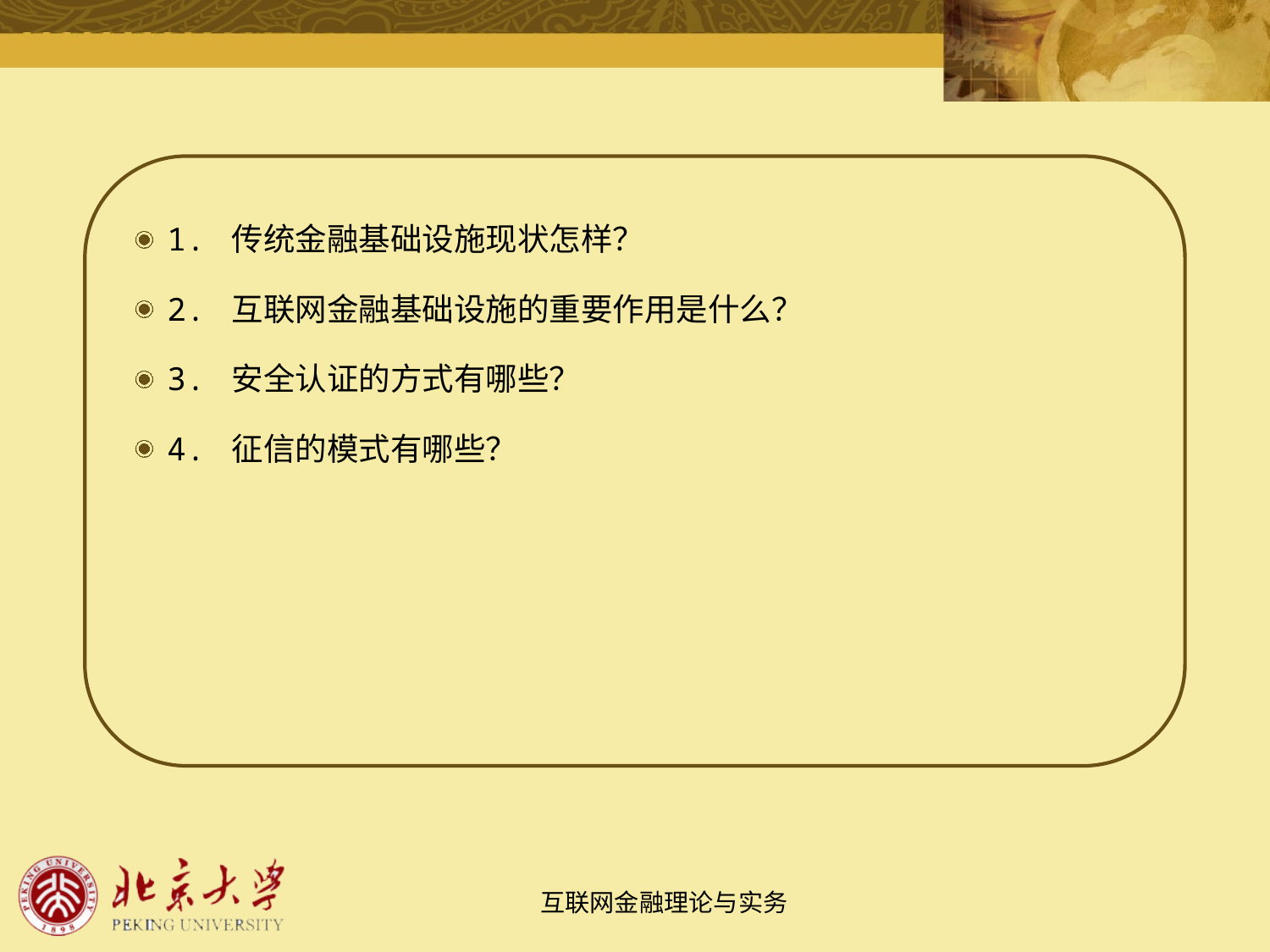

1. 传统金融基础设施现状怎样？
2. 互联网金融基础设施的重要作用是什么？
3. 安全认证的方式有哪些？
4. 征信的模式有哪些？